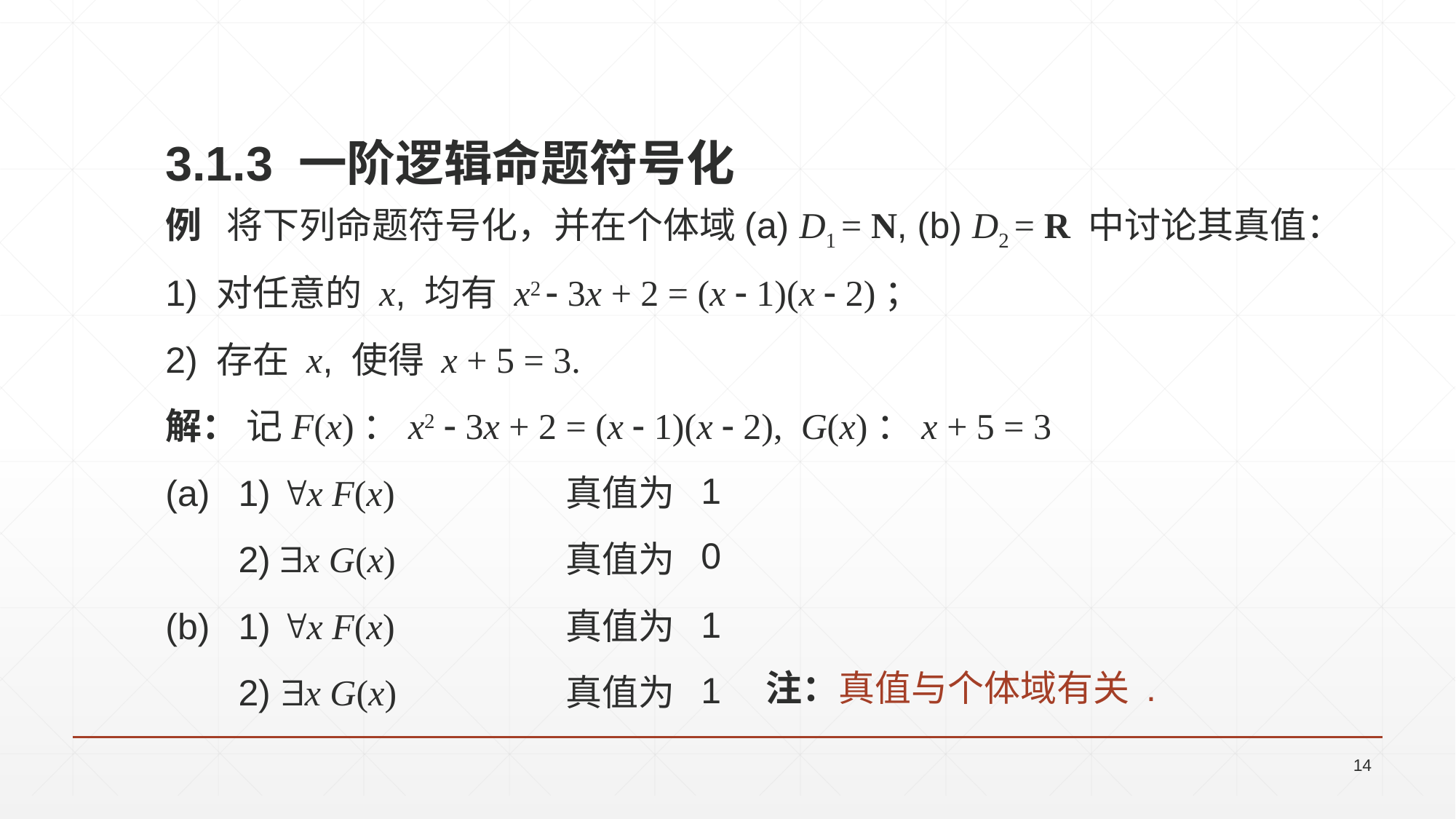

3.1.3 一阶逻辑命题符号化
例   将下列命题符号化，并在个体域(a) D1 = N, (b) D2 = R 中讨论其真值：
1) 对任意的 x, 均有 x2 − 3x + 2 = (x − 1)(x − 2)；
2) 存在 x, 使得 x + 5 = 3.
解： 记F(x)：x2 − 3x + 2 = (x − 1)(x − 2),  G(x)：x + 5 = 3
(a) 	1) ∀x F(x)        	真值为
      	2) ∃x G(x)        	真值为
(b) 	1) ∀x F(x)        	真值为
      	2) ∃x G(x)        	真值为

1
0
1
注：真值与个体域有关 .
1
14